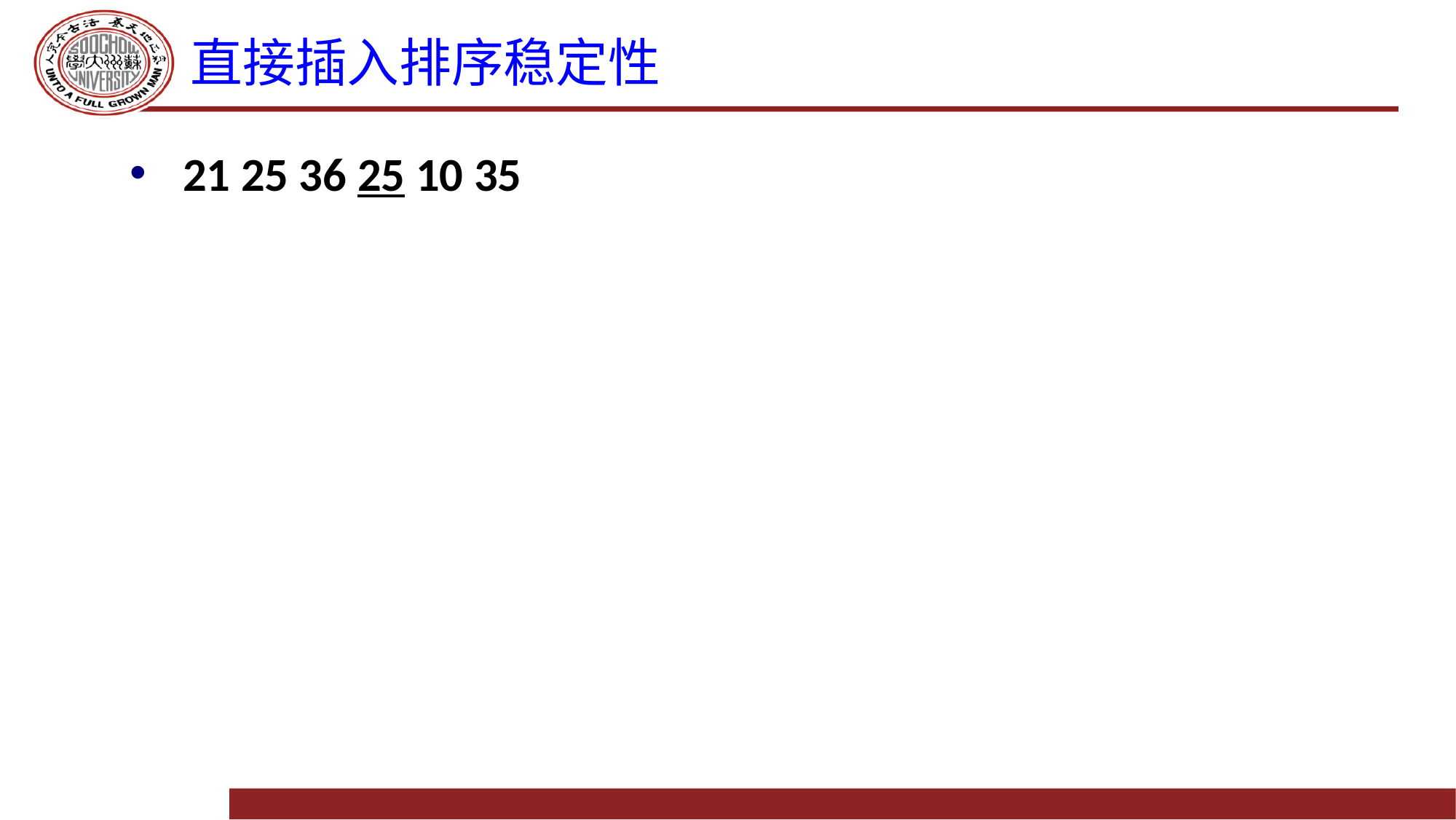

# 直接插入排序稳定性
21 25 36 25 10 35